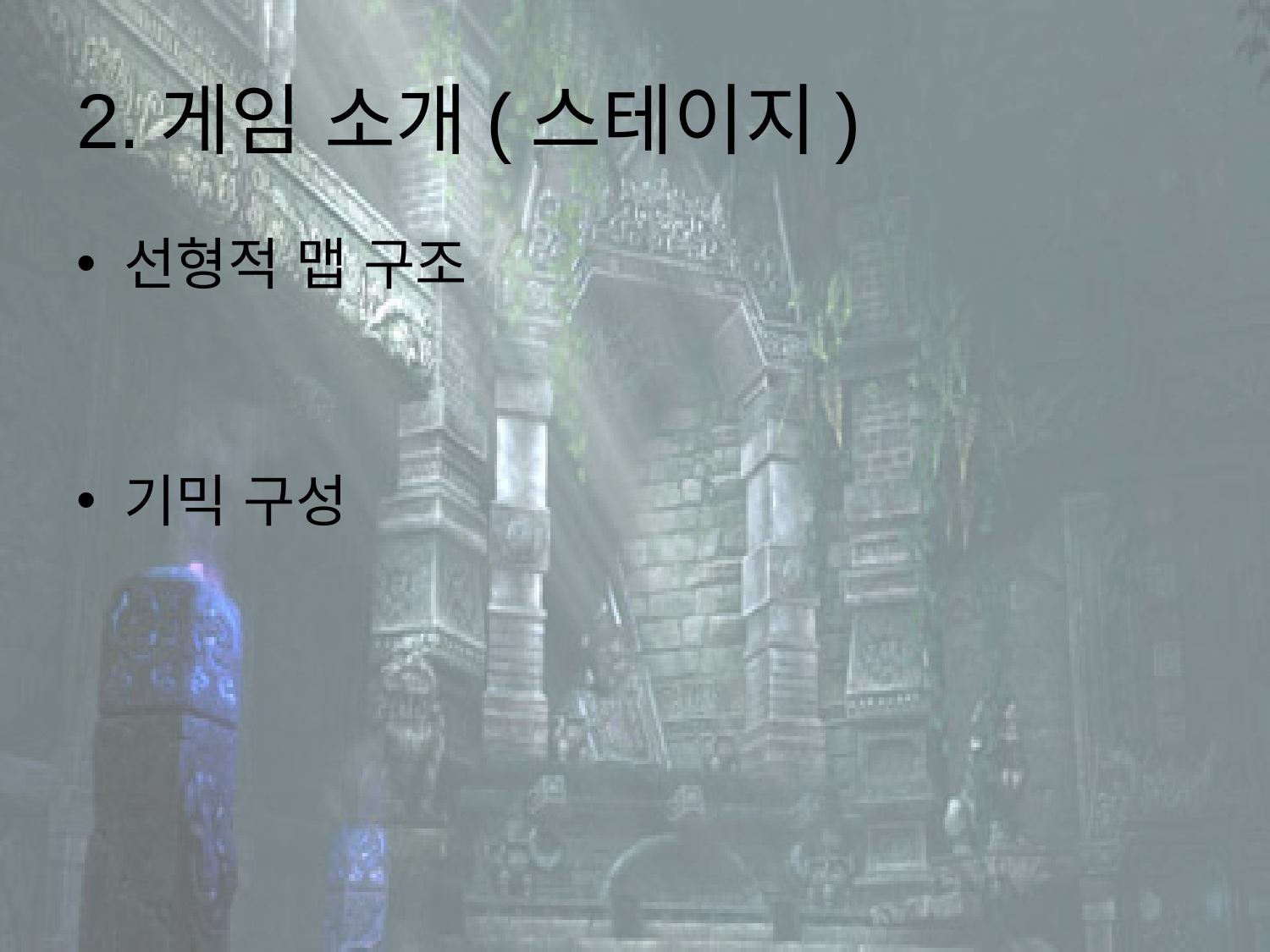

# 2.게임 소개(스테이지)
선형적 맵 구조

기믹 구성